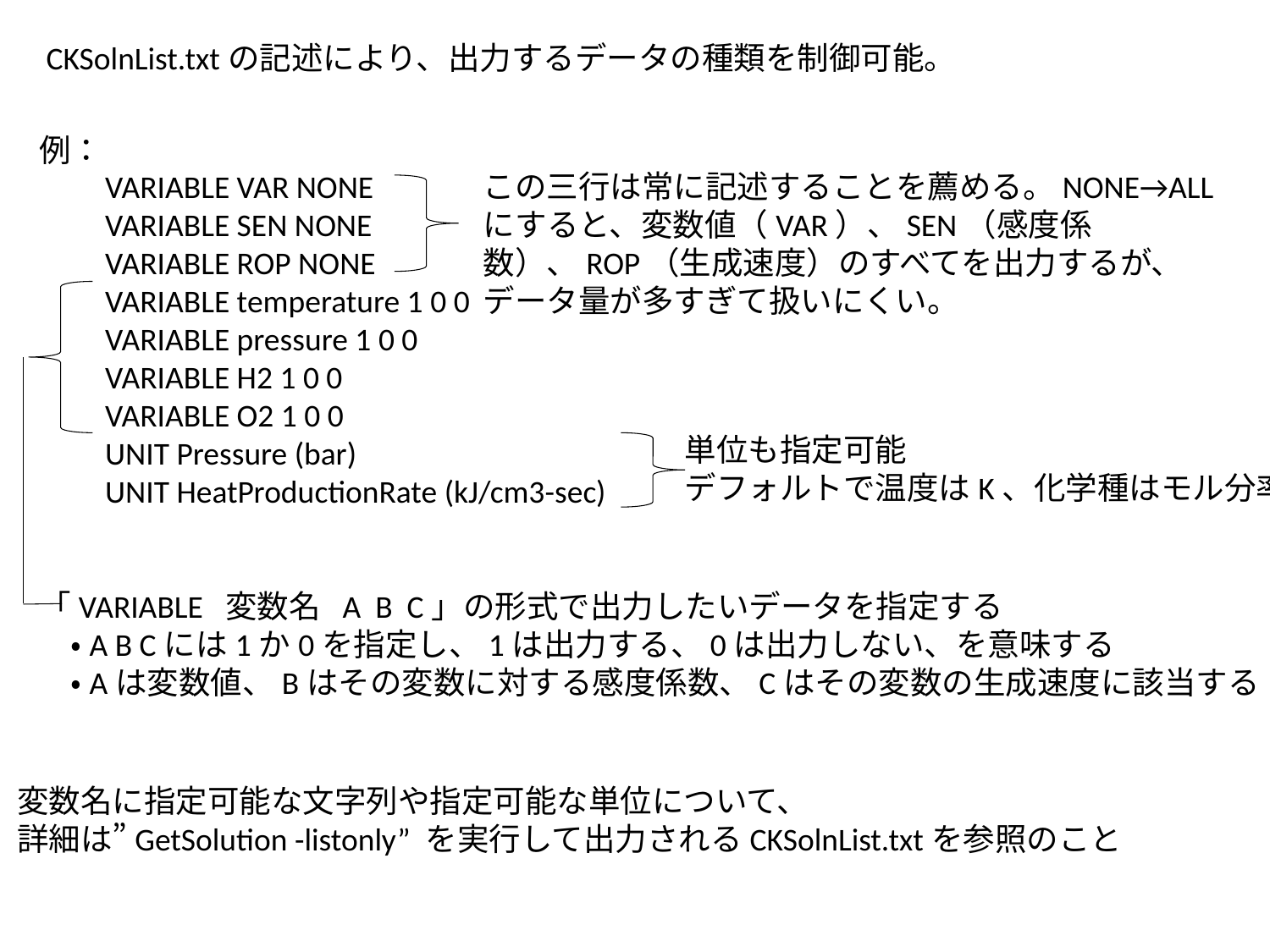

CKSolnList.txtの記述により、出力するデータの種類を制御可能。
例：
VARIABLE VAR NONE
VARIABLE SEN NONE
VARIABLE ROP NONE
VARIABLE temperature 1 0 0
VARIABLE pressure 1 0 0
VARIABLE H2 1 0 0
VARIABLE O2 1 0 0
UNIT Pressure (bar)
UNIT HeatProductionRate (kJ/cm3-sec)
この三行は常に記述することを薦める。NONE→ALLにすると、変数値（VAR）、SEN（感度係数）、ROP（生成速度）のすべてを出力するが、データ量が多すぎて扱いにくい。

単位も指定可能
デフォルトで温度はK、化学種はモル分率

「VARIABLE  変数名  A  B  C」の形式で出力したいデータを指定する
　・A B Cには1か0を指定し、1は出力する、0は出力しない、を意味する
　・Aは変数値、Bはその変数に対する感度係数、Cはその変数の生成速度に該当する
変数名に指定可能な文字列や指定可能な単位について、
詳細は”GetSolution -listonly” を実行して出力されるCKSolnList.txtを参照のこと